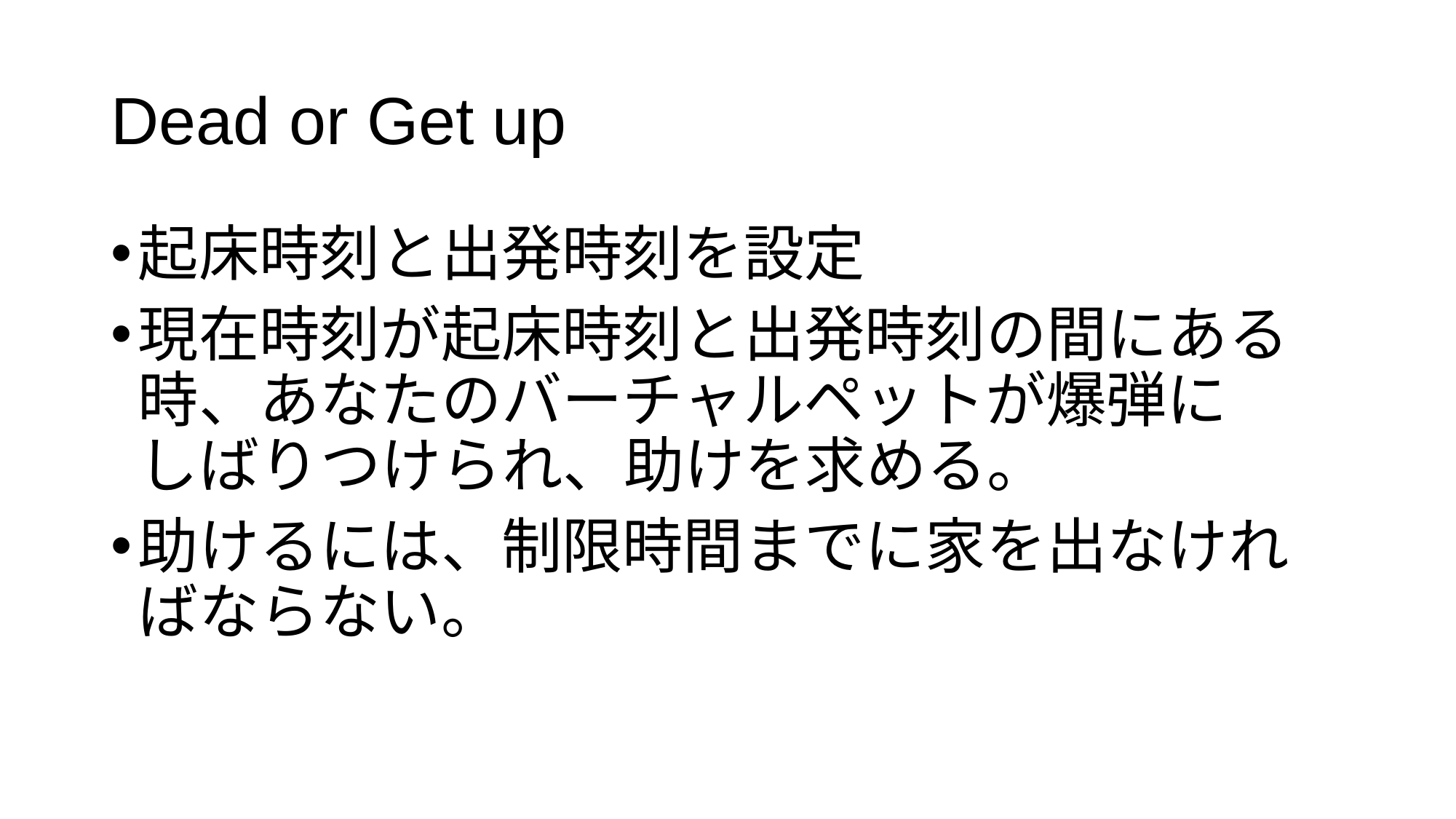

# Dead or Get up
起床時刻と出発時刻を設定
現在時刻が起床時刻と出発時刻の間にある時、あなたのバーチャルペットが爆弾に　しばりつけられ、助けを求める。
助けるには、制限時間までに家を出なければならない。